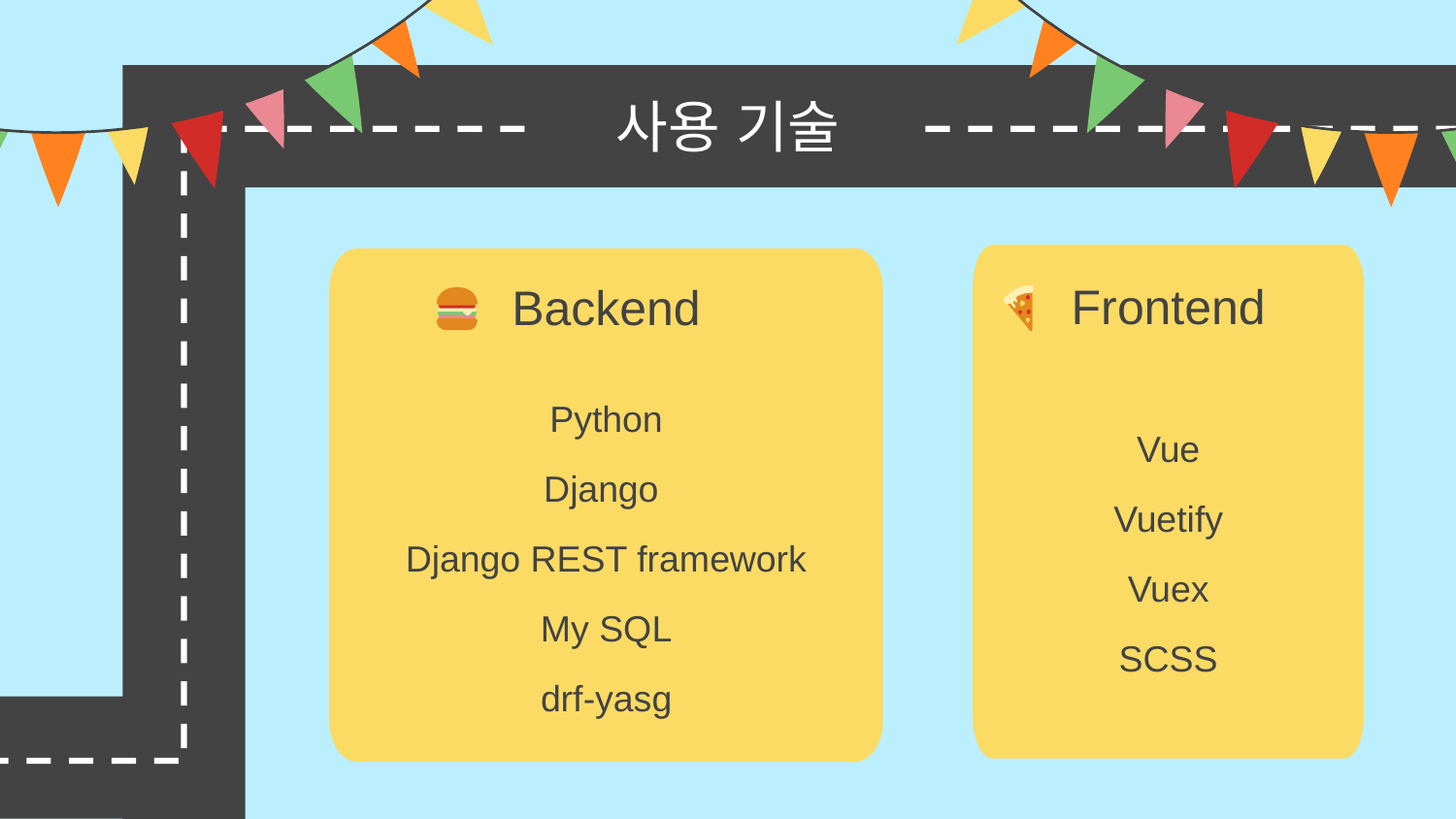

# 사용 기술

Frontend
Backend

Python

Django

Django REST framework

My SQL

drf-yasg

Vue

Vuetify

Vuex

SCSS